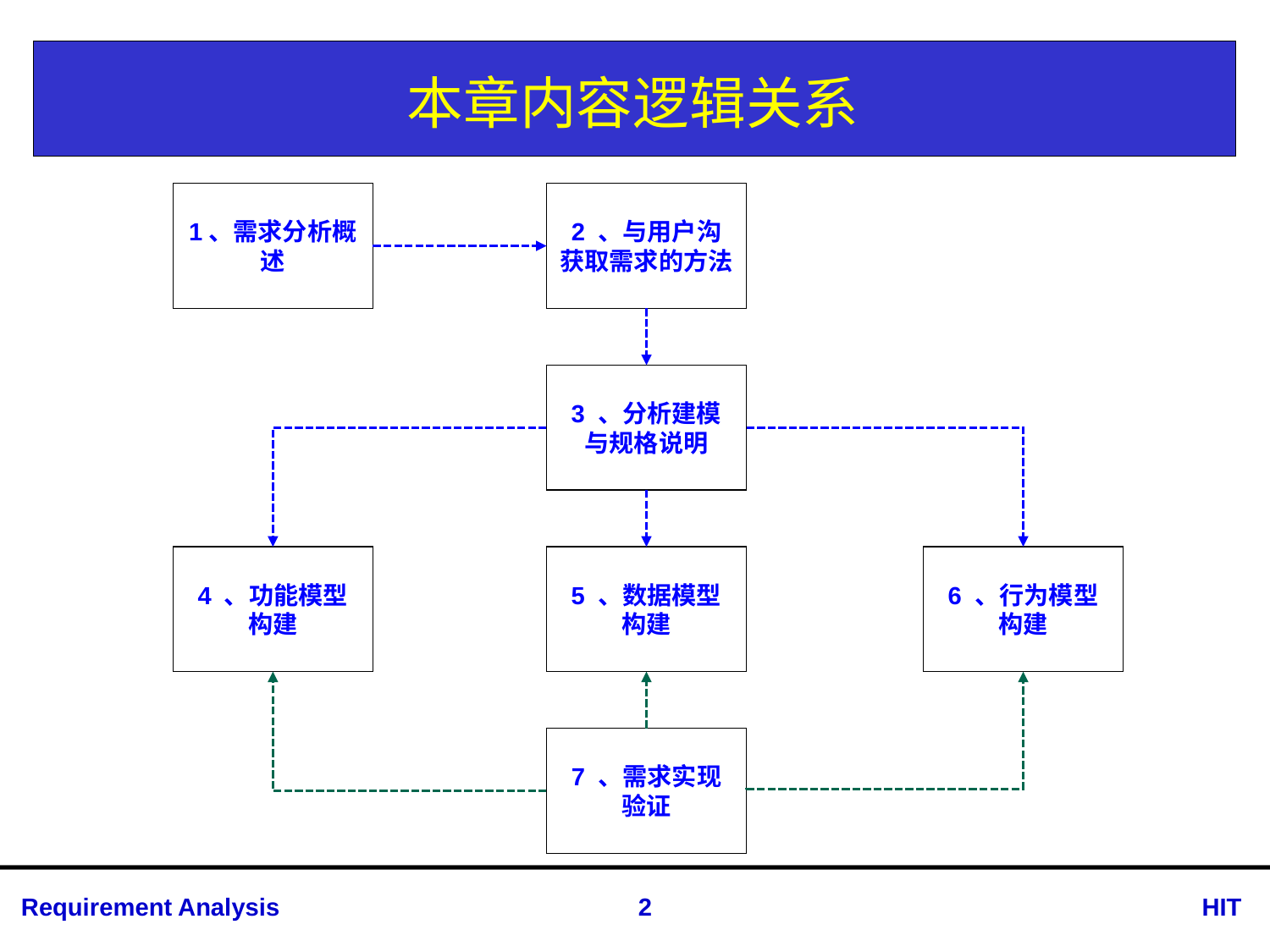

本章内容逻辑关系
2 、与用户沟获取需求的方法
1、需求分析概述
3 、分析建模与规格说明
4 、功能模型
构建
5 、数据模型
构建
6 、行为模型
构建
7 、需求实现验证